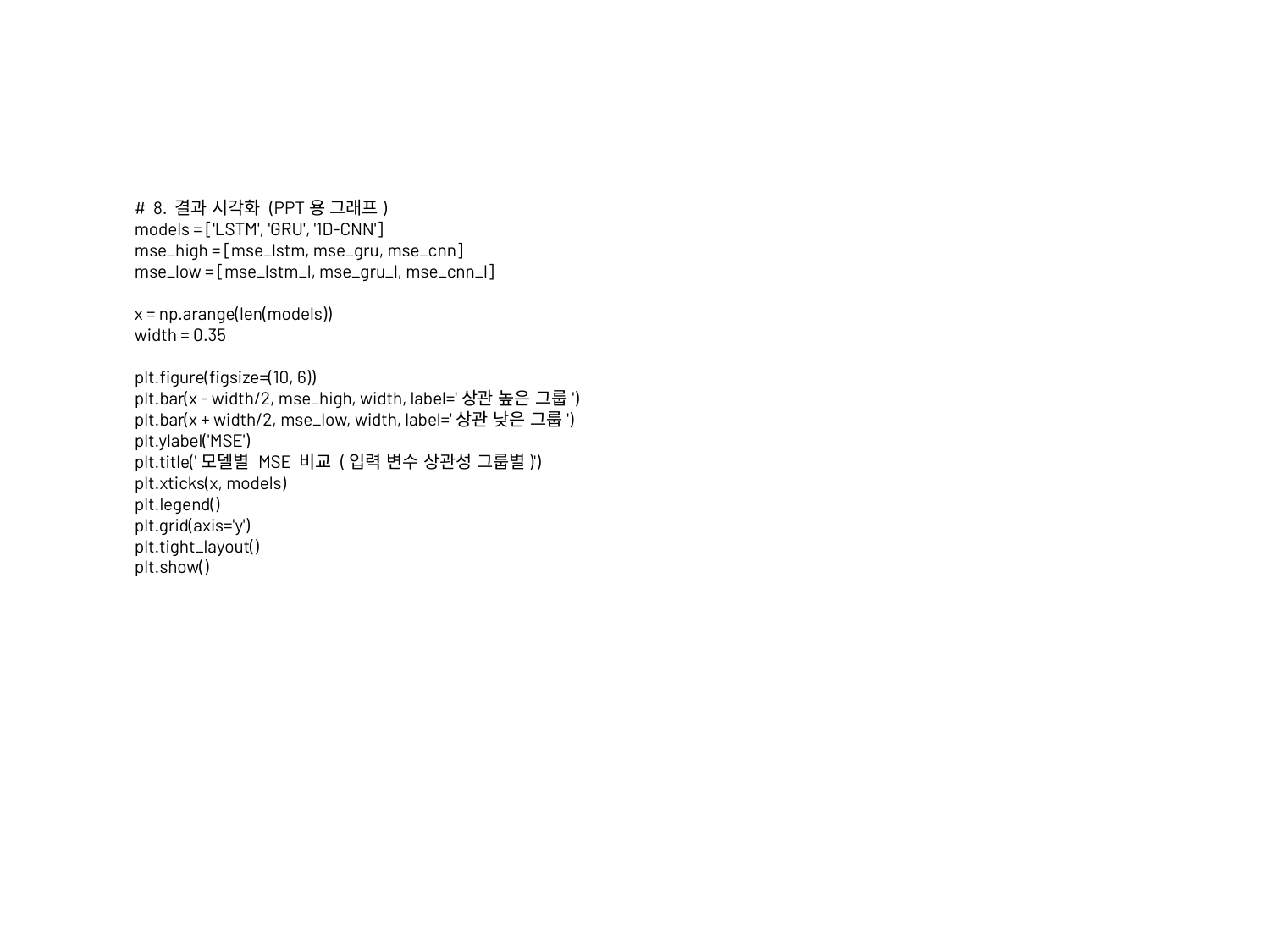

#  8. 결과 시각화 (PPT용 그래프)
models = ['LSTM', 'GRU', '1D-CNN']
mse_high = [mse_lstm, mse_gru, mse_cnn]
mse_low = [mse_lstm_l, mse_gru_l, mse_cnn_l]

x = np.arange(len(models))
width = 0.35

plt.figure(figsize=(10, 6))
plt.bar(x - width/2, mse_high, width, label='상관 높은 그룹')
plt.bar(x + width/2, mse_low, width, label='상관 낮은 그룹')
plt.ylabel('MSE')
plt.title('모델별 MSE 비교 (입력 변수 상관성 그룹별)')
plt.xticks(x, models)
plt.legend()
plt.grid(axis='y')
plt.tight_layout()
plt.show()